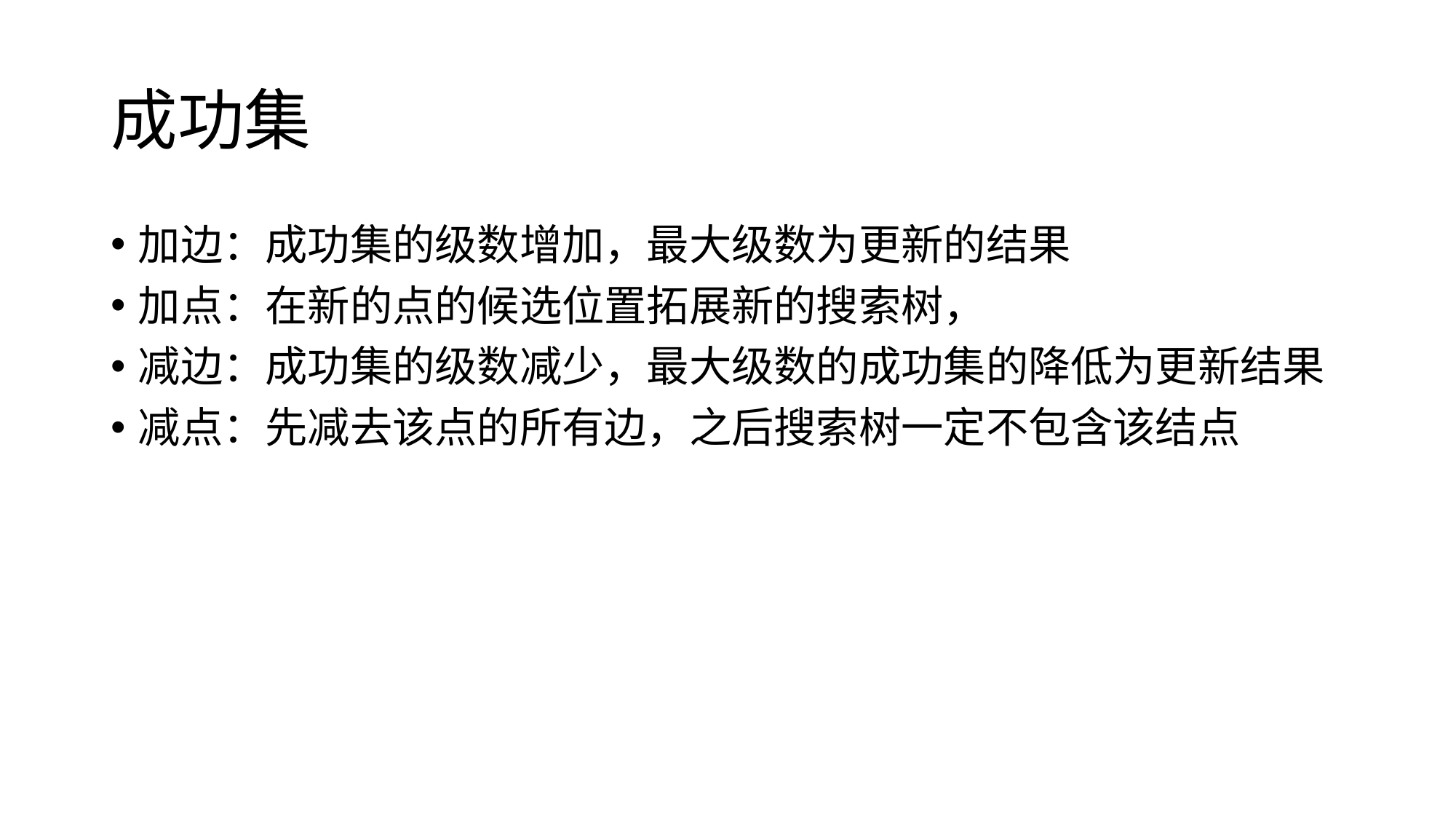

# 成功集
加边：成功集的级数增加，最大级数为更新的结果
加点：在新的点的候选位置拓展新的搜索树，
减边：成功集的级数减少，最大级数的成功集的降低为更新结果
减点：先减去该点的所有边，之后搜索树一定不包含该结点